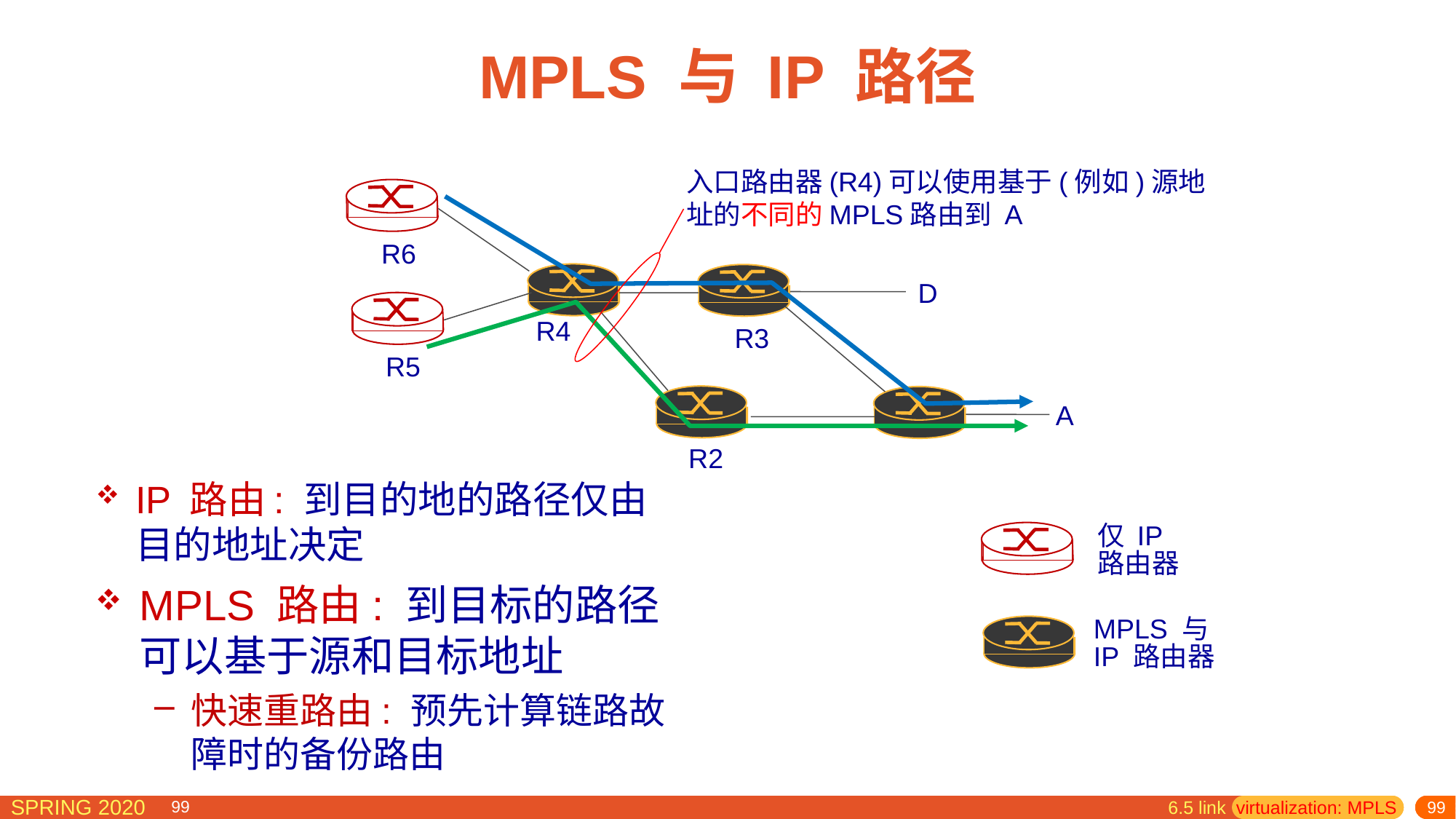

# MPLS 与 IP 路径
入口路由器(R4)可以使用基于(例如)源地址的不同的MPLS路由到 A

R6

D

R4

R3
R5

A

R2
IP 路由: 到目的地的路径仅由目的地址决定

仅 IP
路由器

MPLS 路由: 到目标的路径可以基于源和目标地址
快速重路由: 预先计算链路故障时的备份路由

MPLS 与
IP 路由器

6.5 link  virtualization: MPLS